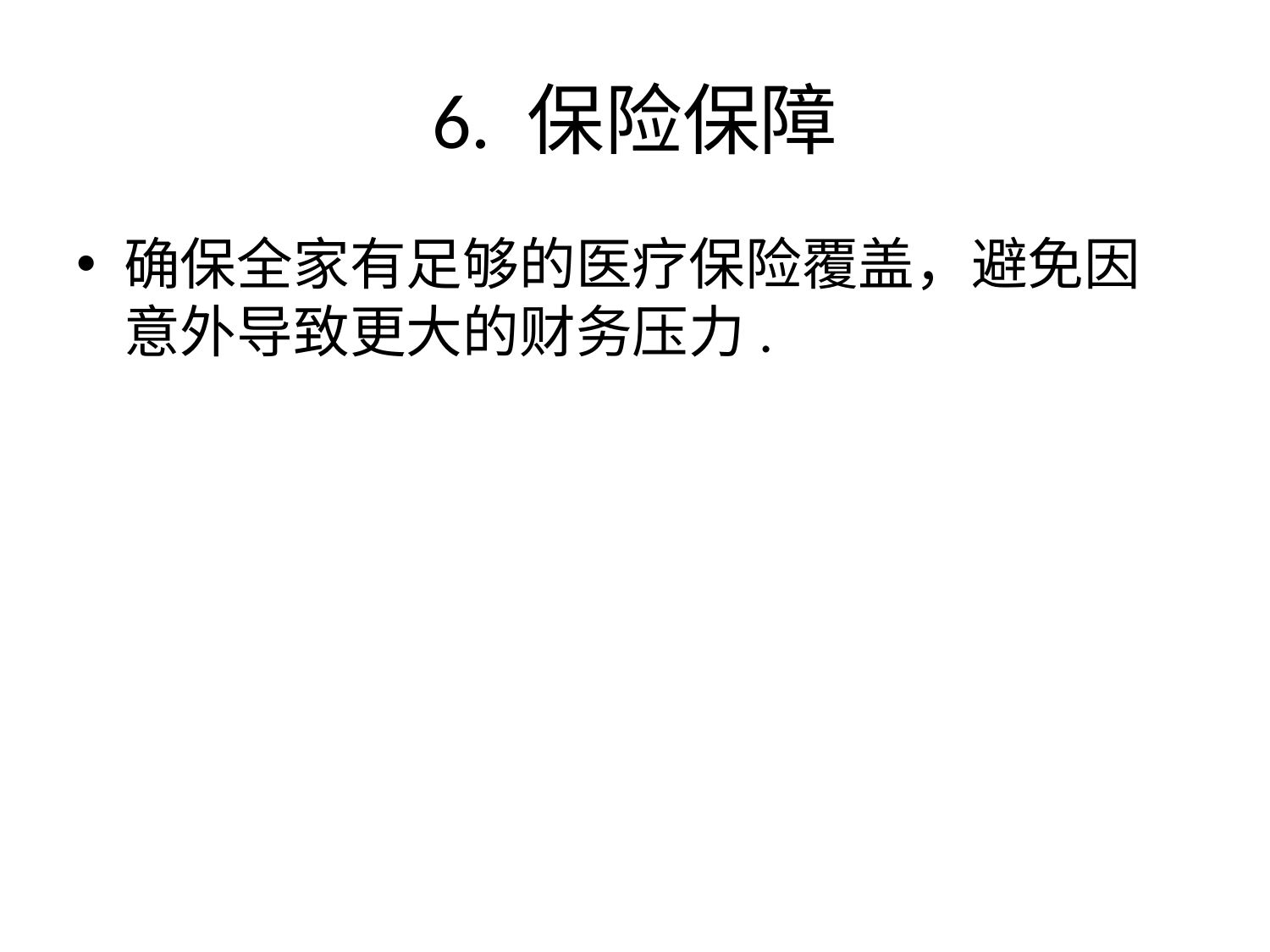

# 6. 保险保障
确保全家有足够的医疗保险覆盖，避免因意外导致更大的财务压力.